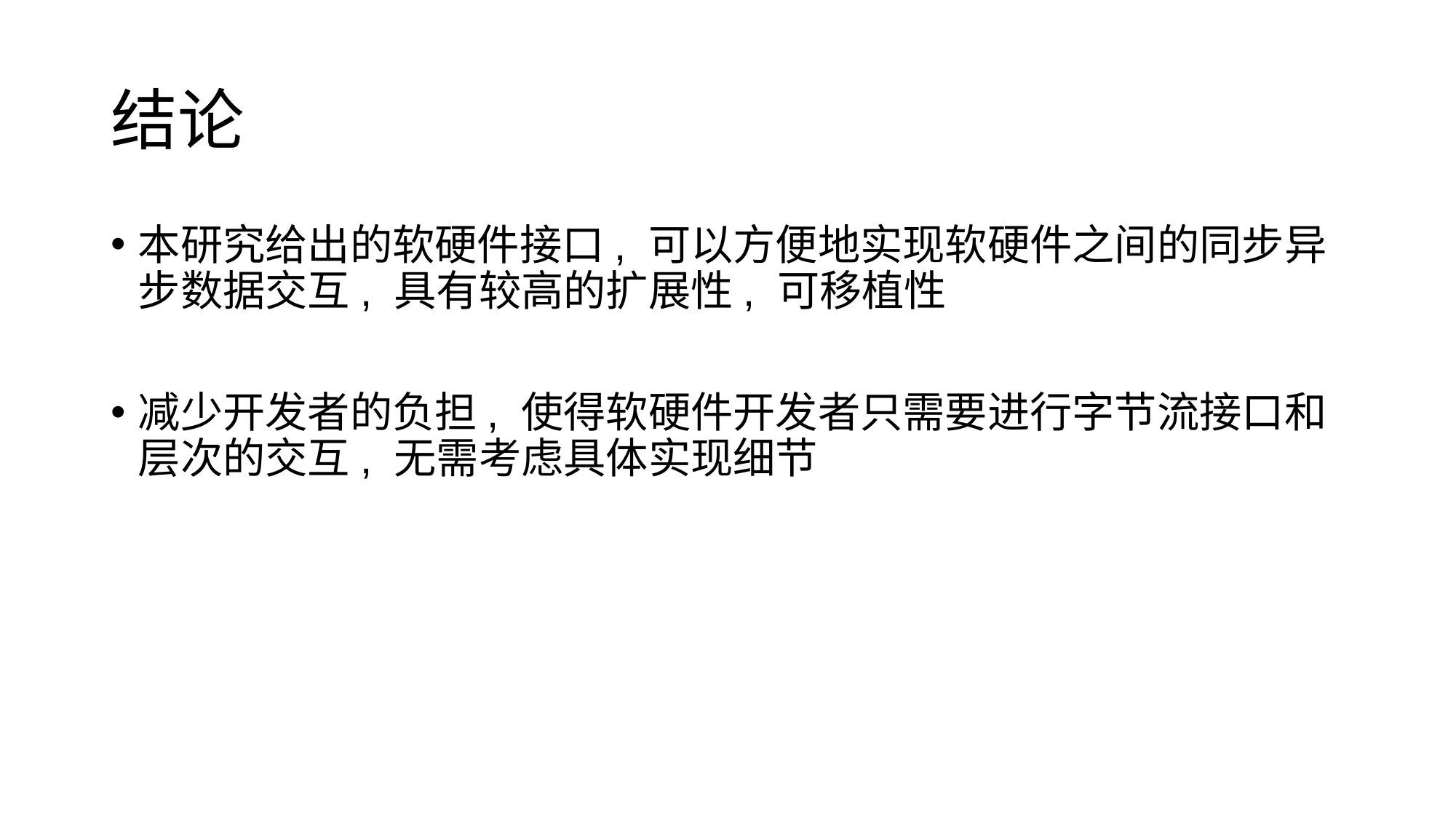

# 结论
本研究给出的软硬件接口, 可以方便地实现软硬件之间的同步异步数据交互, 具有较高的扩展性, 可移植性

减少开发者的负担, 使得软硬件开发者只需要进行字节流接口和层次的交互, 无需考虑具体实现细节